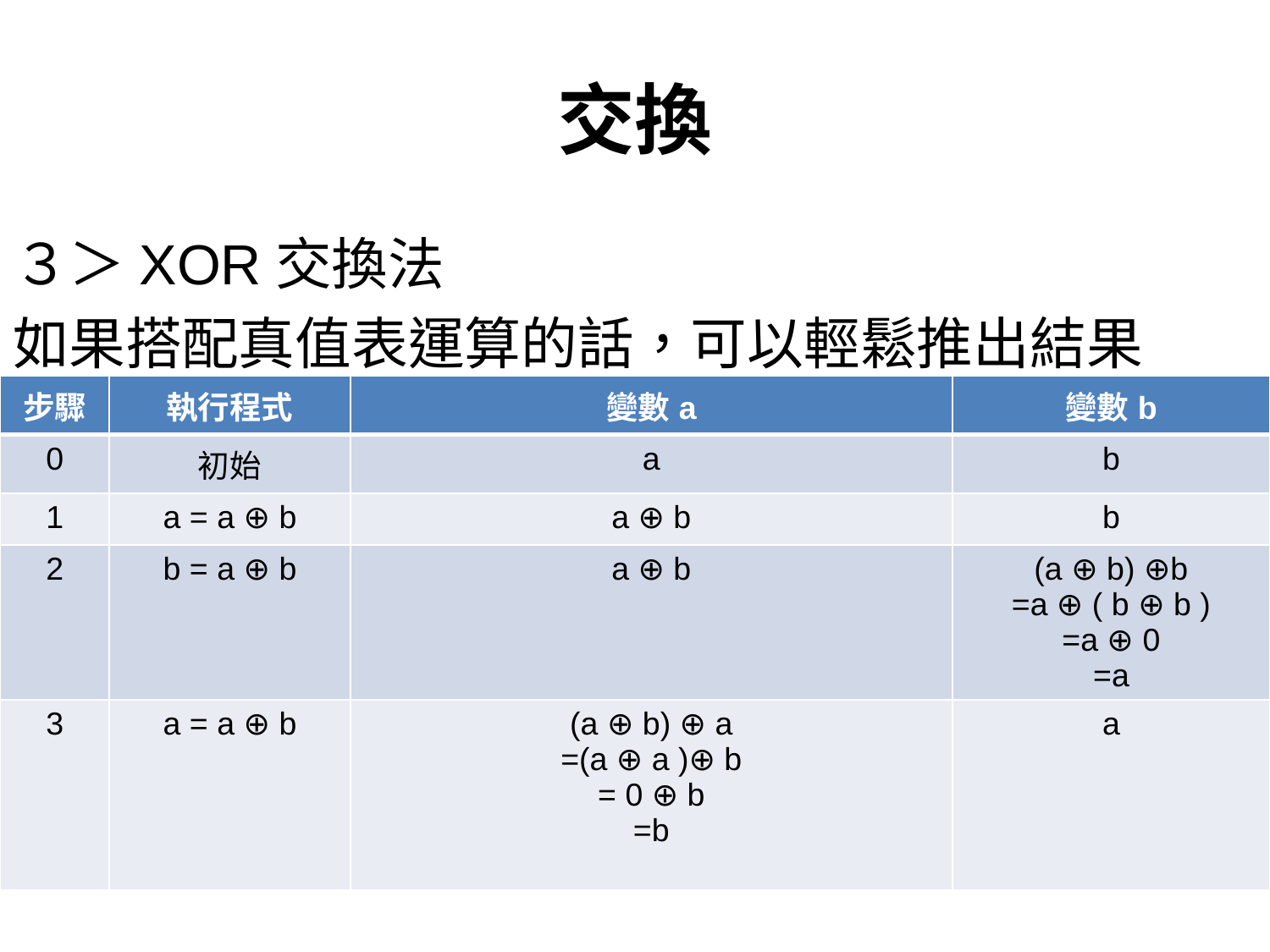

# 交換
３＞XOR交換法
如果搭配真值表運算的話，可以輕鬆推出結果

| 步驟 | 執行程式 | 變數a | 變數b |
| --- | --- | --- | --- |
| 0 | 初始 | a | b |
| 1 | a = a ⊕ b | a ⊕ b | b |
| 2 | b = a ⊕ b | a ⊕ b | (a ⊕ b) ⊕b =a ⊕ ( b ⊕ b ) =a ⊕ 0 =a |
| 3 | a = a ⊕ b | (a ⊕ b) ⊕ a =(a ⊕ a )⊕ b = 0 ⊕ b =b | a |